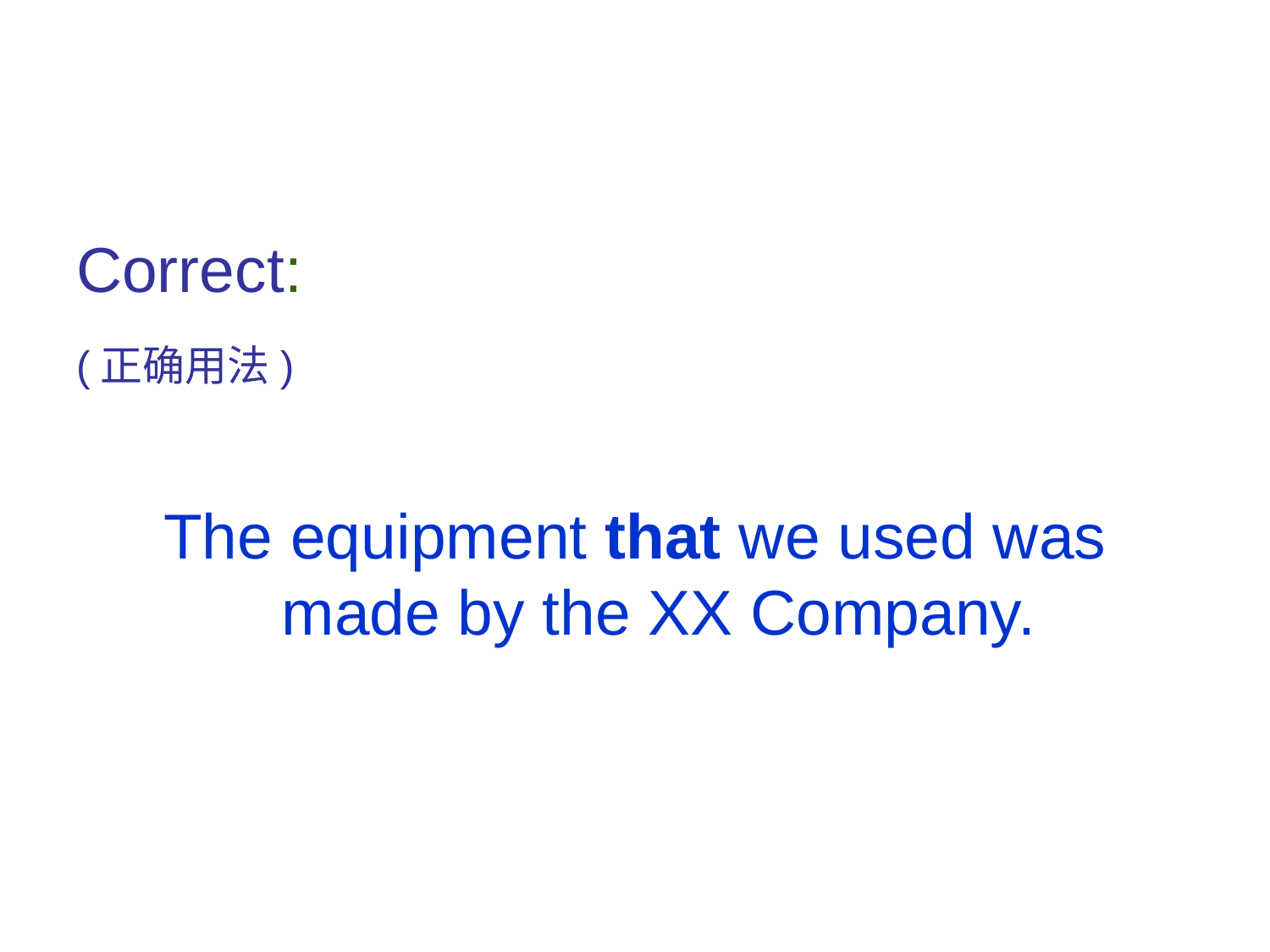

#
Correct:
(正确用法)

The equipment that we used was made by the XX Company.